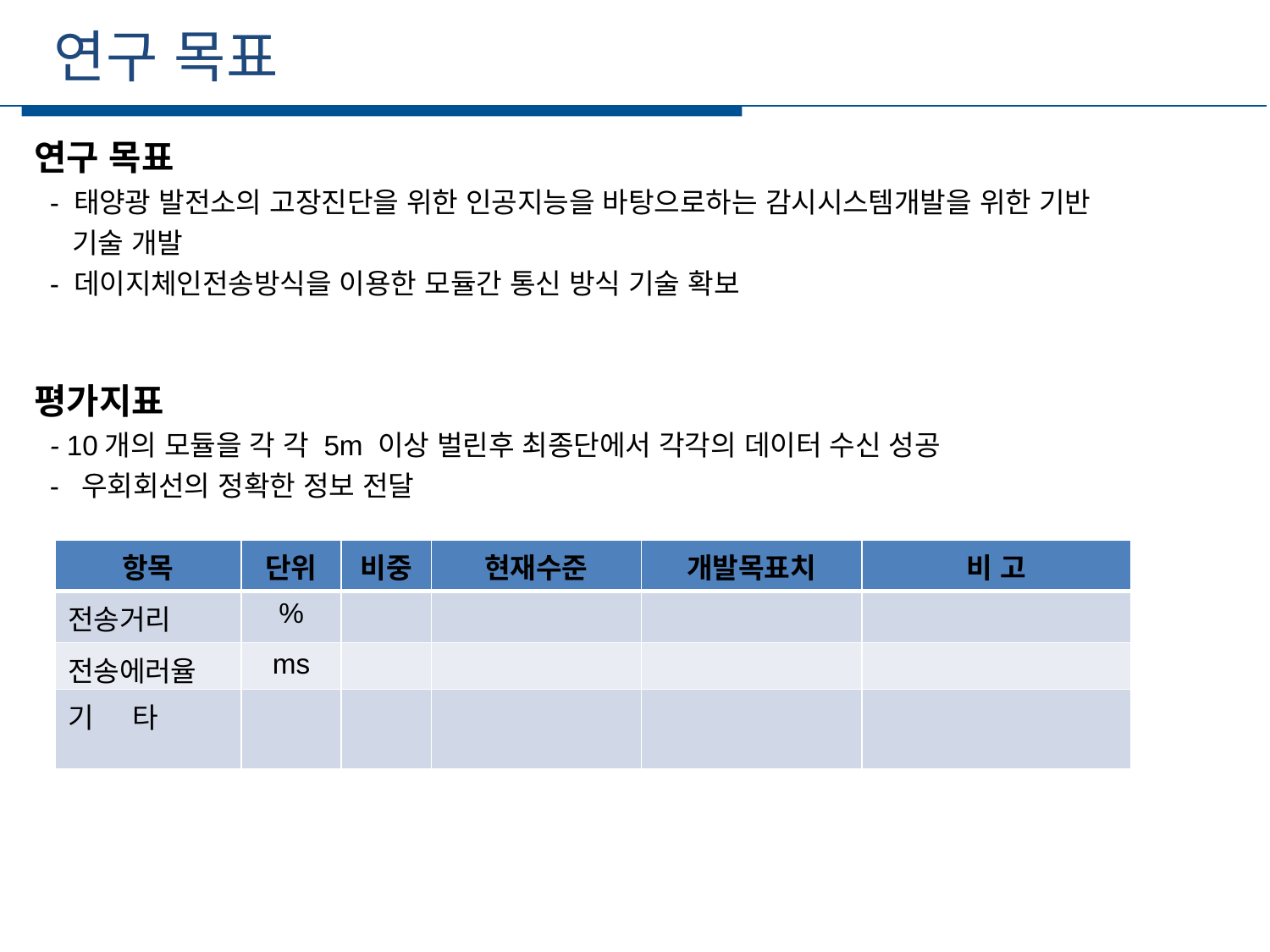

연구 목표
세부일정

연구 목표
  - 태양광 발전소의 고장진단을 위한 인공지능을 바탕으로하는 감시시스템개발을 위한 기반
    기술 개발
  - 데이지체인전송방식을 이용한 모듈간 통신 방식 기술 확보

평가지표
  - 10개의 모듈을 각 각 5m 이상 벌린후 최종단에서 각각의 데이터 수신 성공
  -  우회회선의 정확한 정보 전달
| 항목 | 단위 | 비중 | 현재수준 | 개발목표치 | 비 고 |
| --- | --- | --- | --- | --- | --- |
| 전송거리 | % |  |  |  |  |
| 전송에러율 | ms |  |  |  |  |
| 기 타 |  |  |  |  |  |